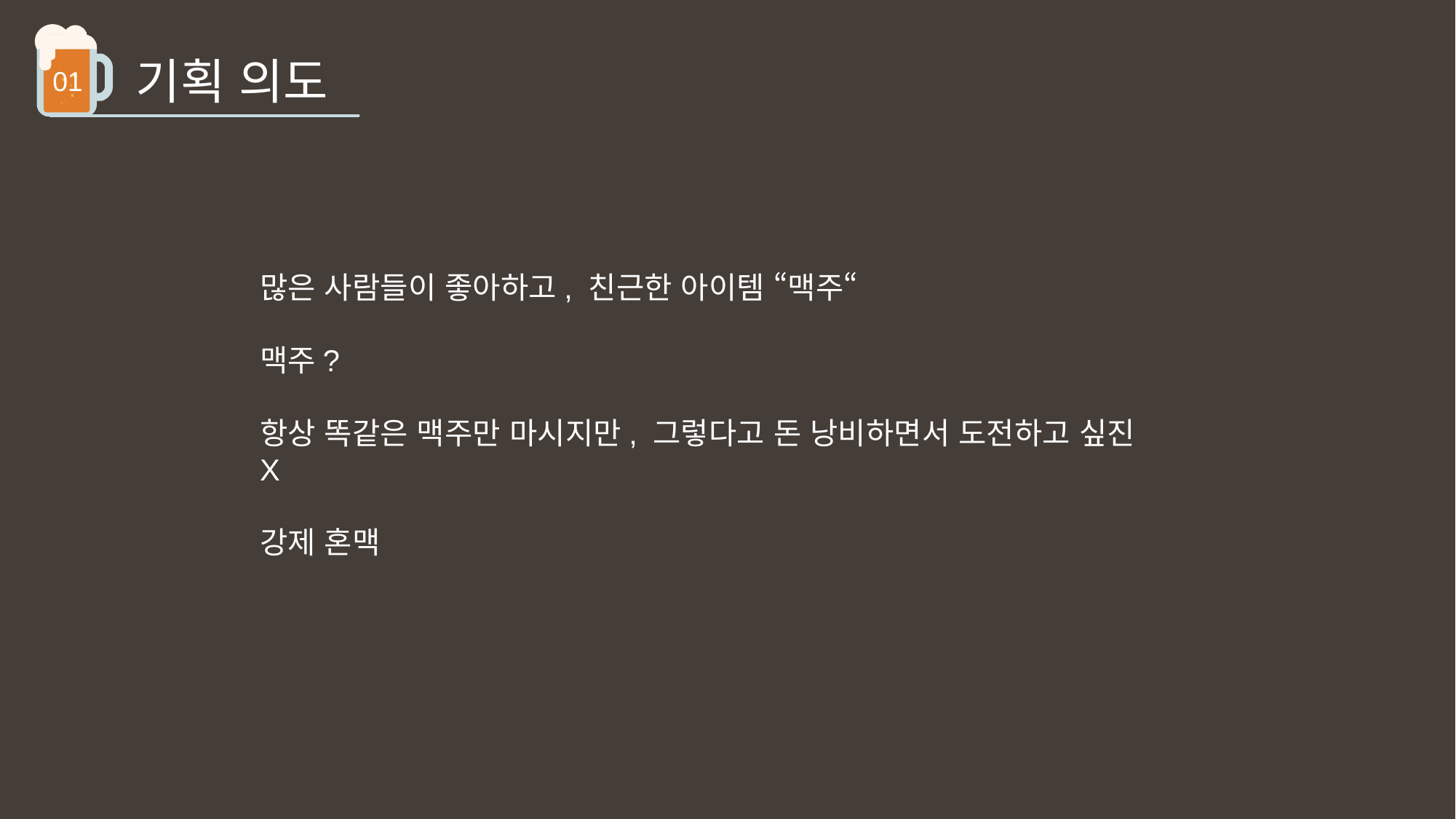

기획 의도
01
많은 사람들이 좋아하고, 친근한 아이템 “맥주“

맥주?

항상 똑같은 맥주만 마시지만, 그렇다고 돈 낭비하면서 도전하고 싶진 X

강제 혼맥